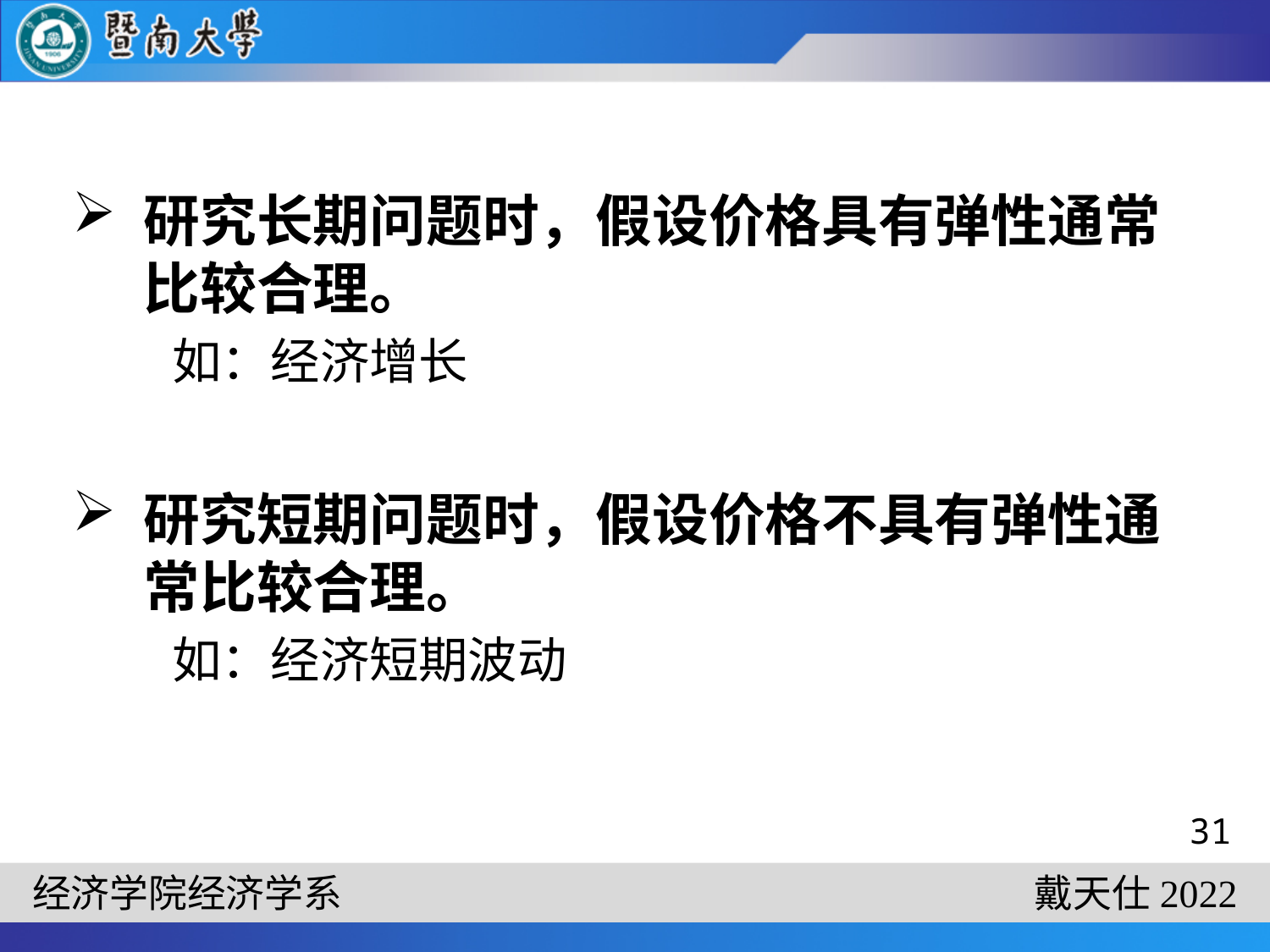

#
研究长期问题时，假设价格具有弹性通常比较合理。
如：经济增长

研究短期问题时，假设价格不具有弹性通常比较合理。
如：经济短期波动
31